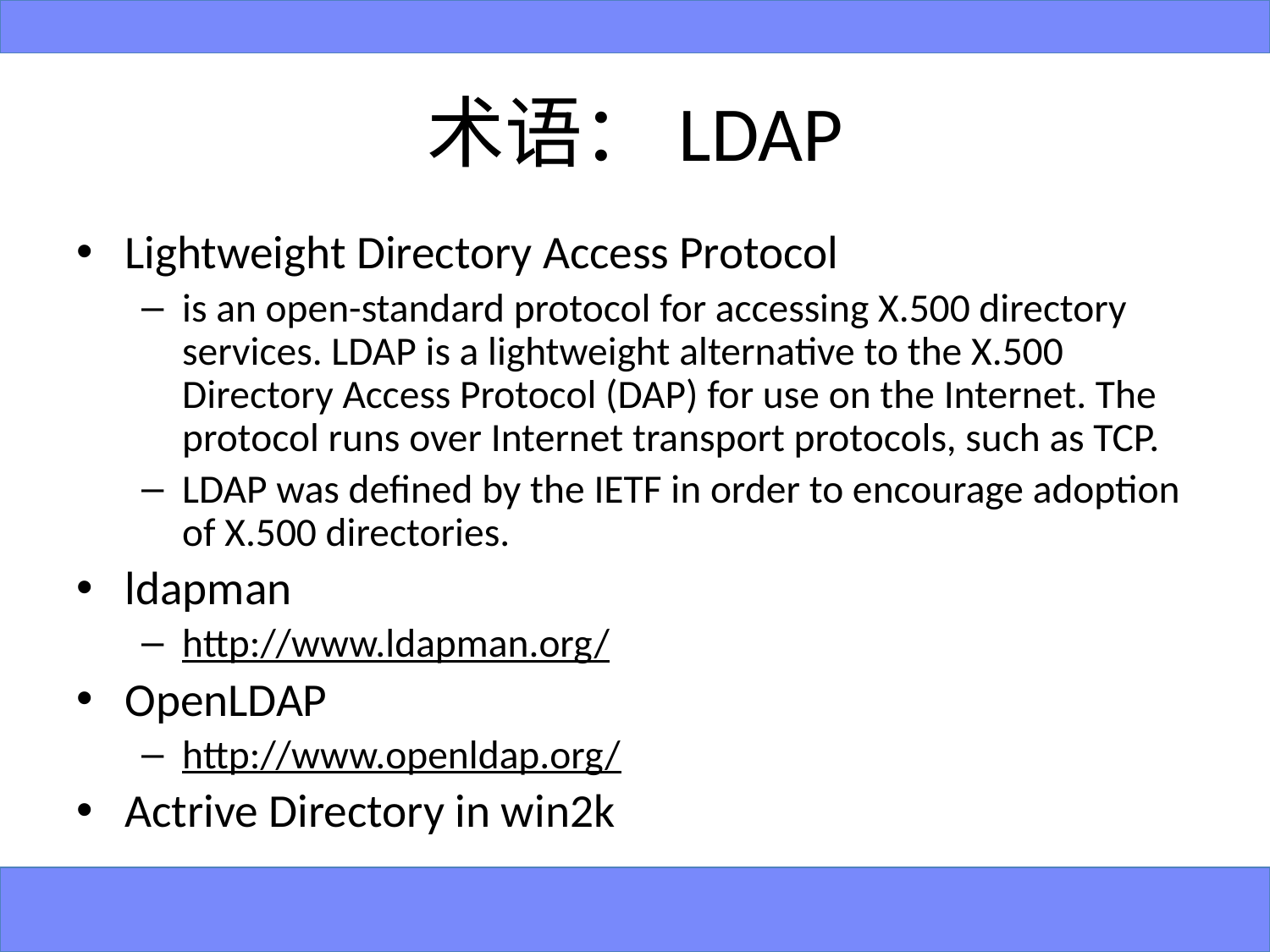

# 术语：LDAP
Lightweight Directory Access Protocol
is an open-standard protocol for accessing X.500 directory services. LDAP is a lightweight alternative to the X.500 Directory Access Protocol (DAP) for use on the Internet. The protocol runs over Internet transport protocols, such as TCP.
LDAP was defined by the IETF in order to encourage adoption of X.500 directories.
ldapman
http://www.ldapman.org/
OpenLDAP
http://www.openldap.org/
Actrive Directory in win2k